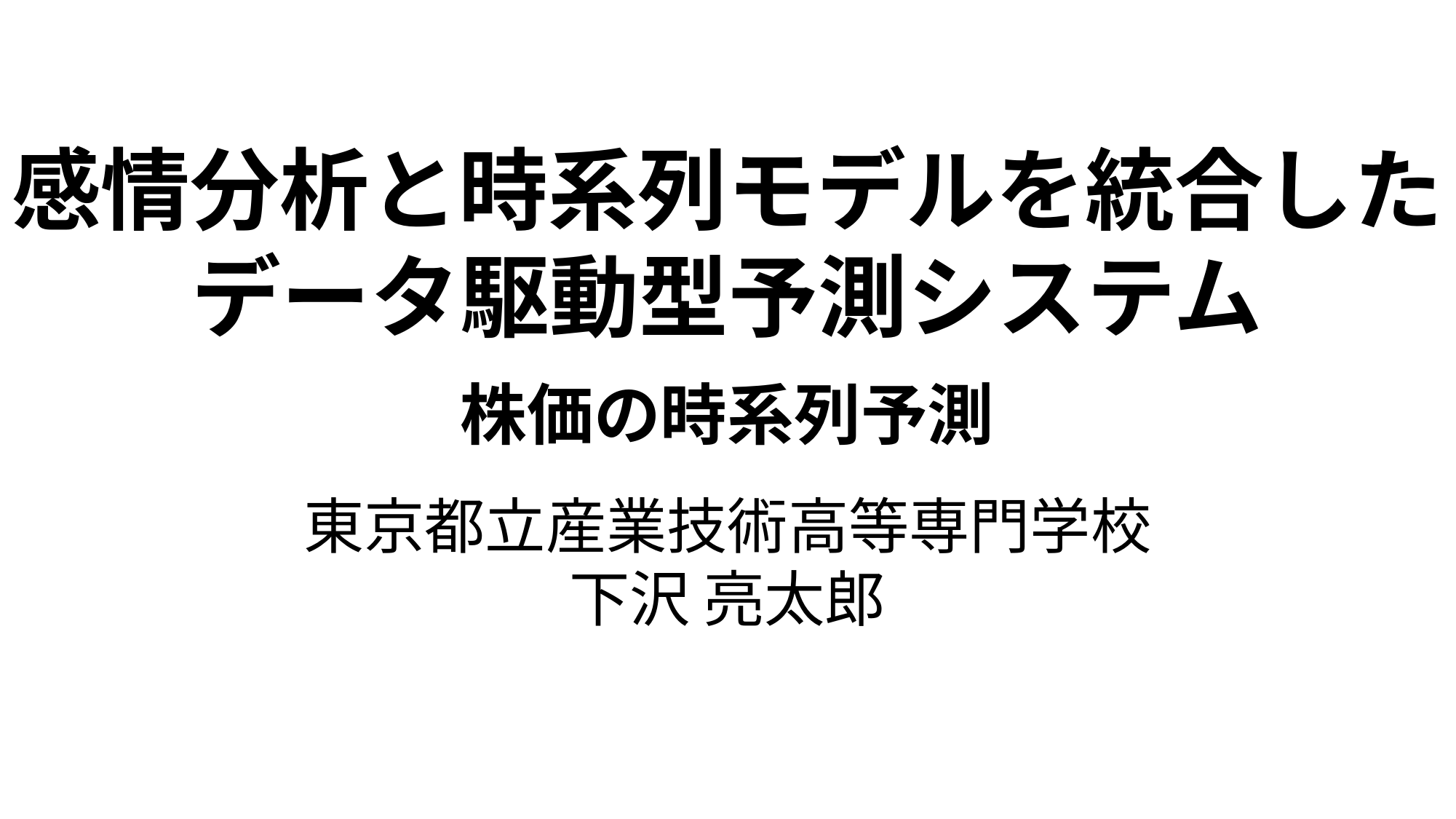

感情分析と時系列モデルを統合した
データ駆動型予測システム
株価の時系列予測
東京都立産業技術高等専門学校
下沢 亮太郎